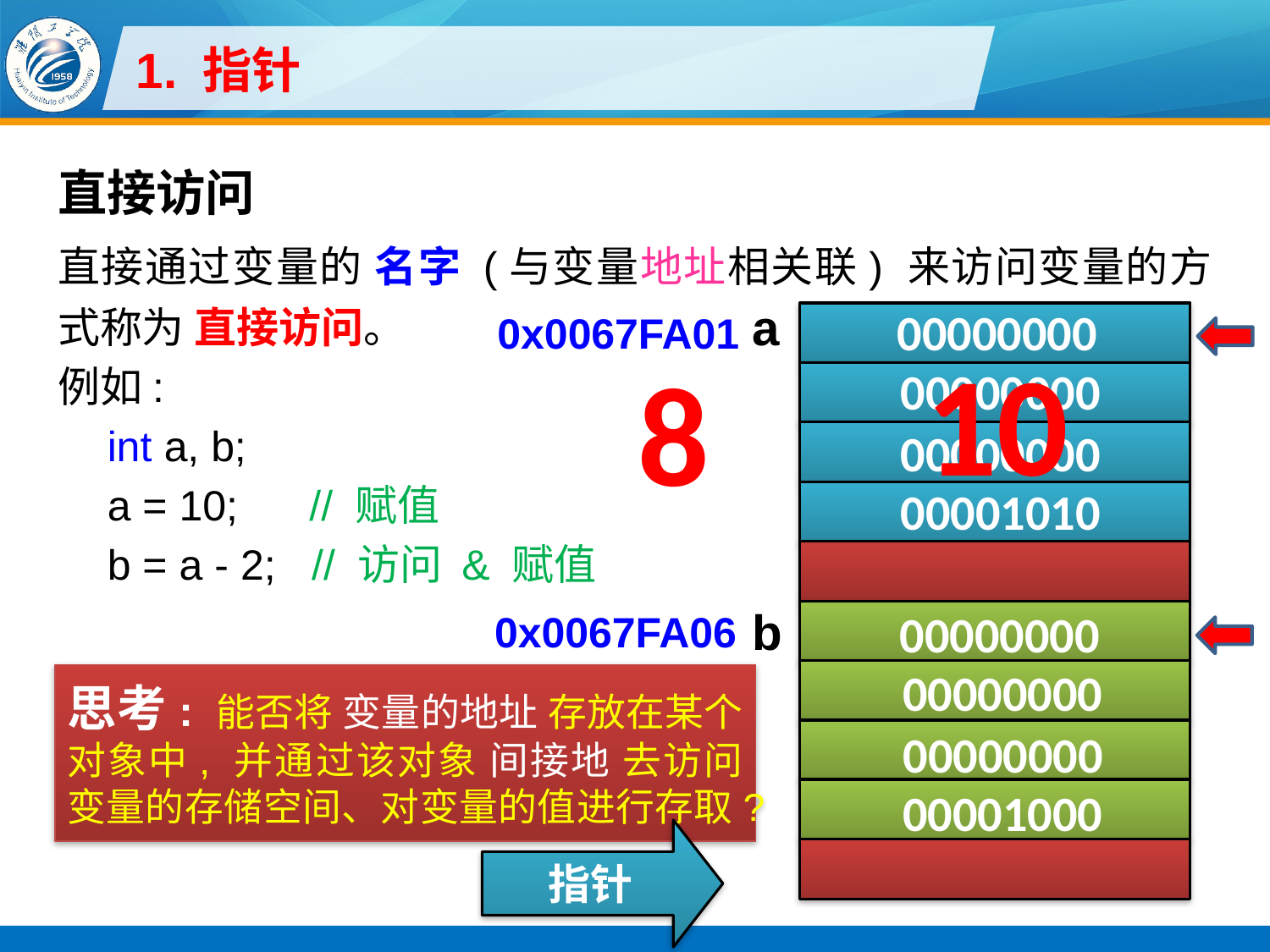

# 1. 指针
直接访问
直接通过变量的 名字 (与变量地址相关联) 来访问变量的方式称为 直接访问。
例如:
int a, b;
a = 10;      // 赋值
b = a - 2;   // 访问 & 赋值

a
00000000
0x0067FA01

10
8
00000000
00000000
00001010
b
00000000
0x0067FA06

00000000
思考: 能否将 变量的地址 存放在某个对象中, 并通过该对象 间接地 去访问变量的存储空间、对变量的值进行存取?
00000000
00001000
指针